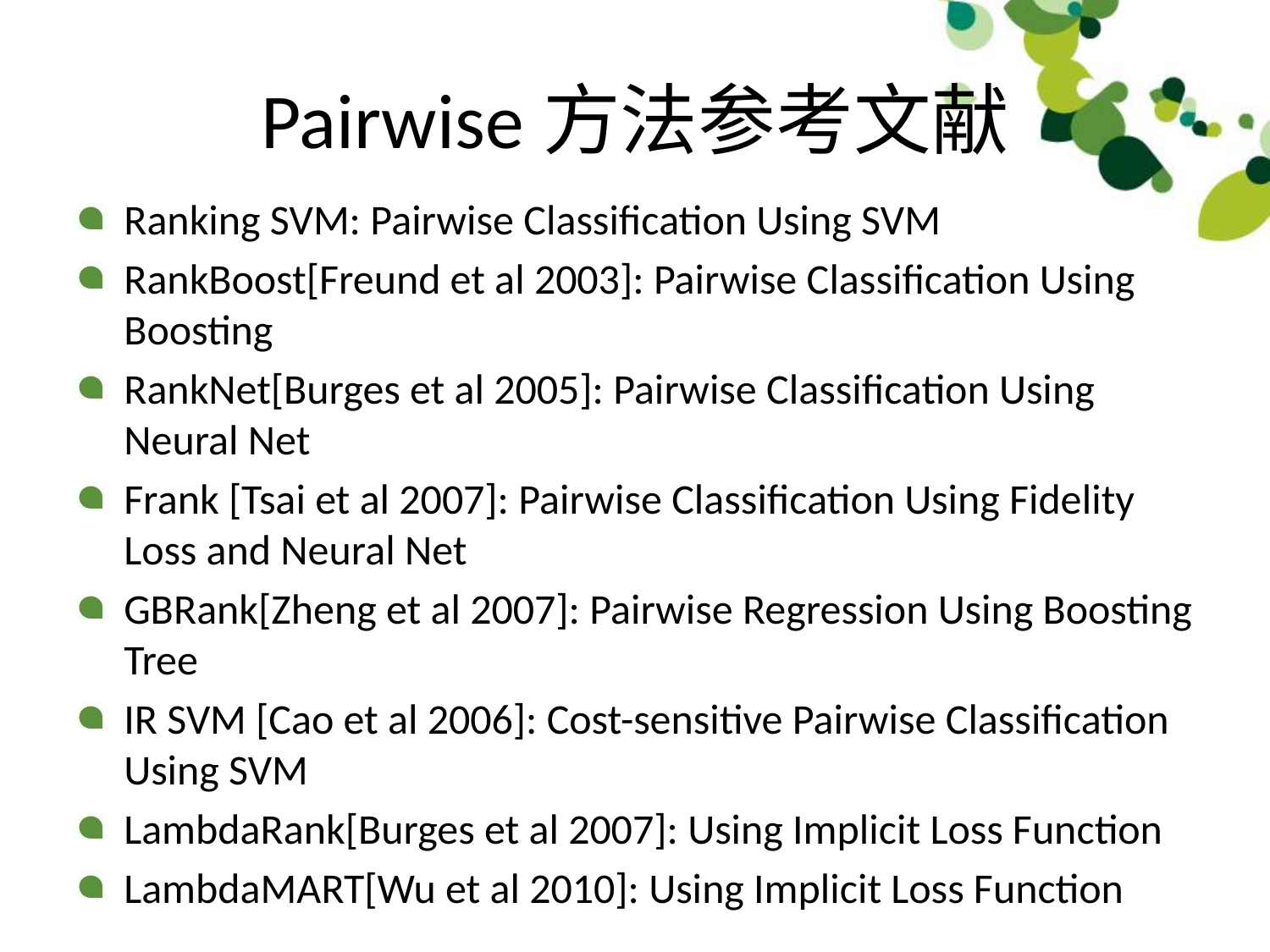

# Pairwise方法参考文献
Ranking SVM: Pairwise Classification Using SVM
RankBoost[Freund et al 2003]: Pairwise Classification Using Boosting
RankNet[Burges et al 2005]: Pairwise Classification Using Neural Net
Frank [Tsai et al 2007]: Pairwise Classification Using Fidelity Loss and Neural Net
GBRank[Zheng et al 2007]: Pairwise Regression Using Boosting Tree
IR SVM [Cao et al 2006]: Cost-sensitive Pairwise Classification Using SVM
LambdaRank[Burges et al 2007]: Using Implicit Loss Function
LambdaMART[Wu et al 2010]: Using Implicit Loss Function